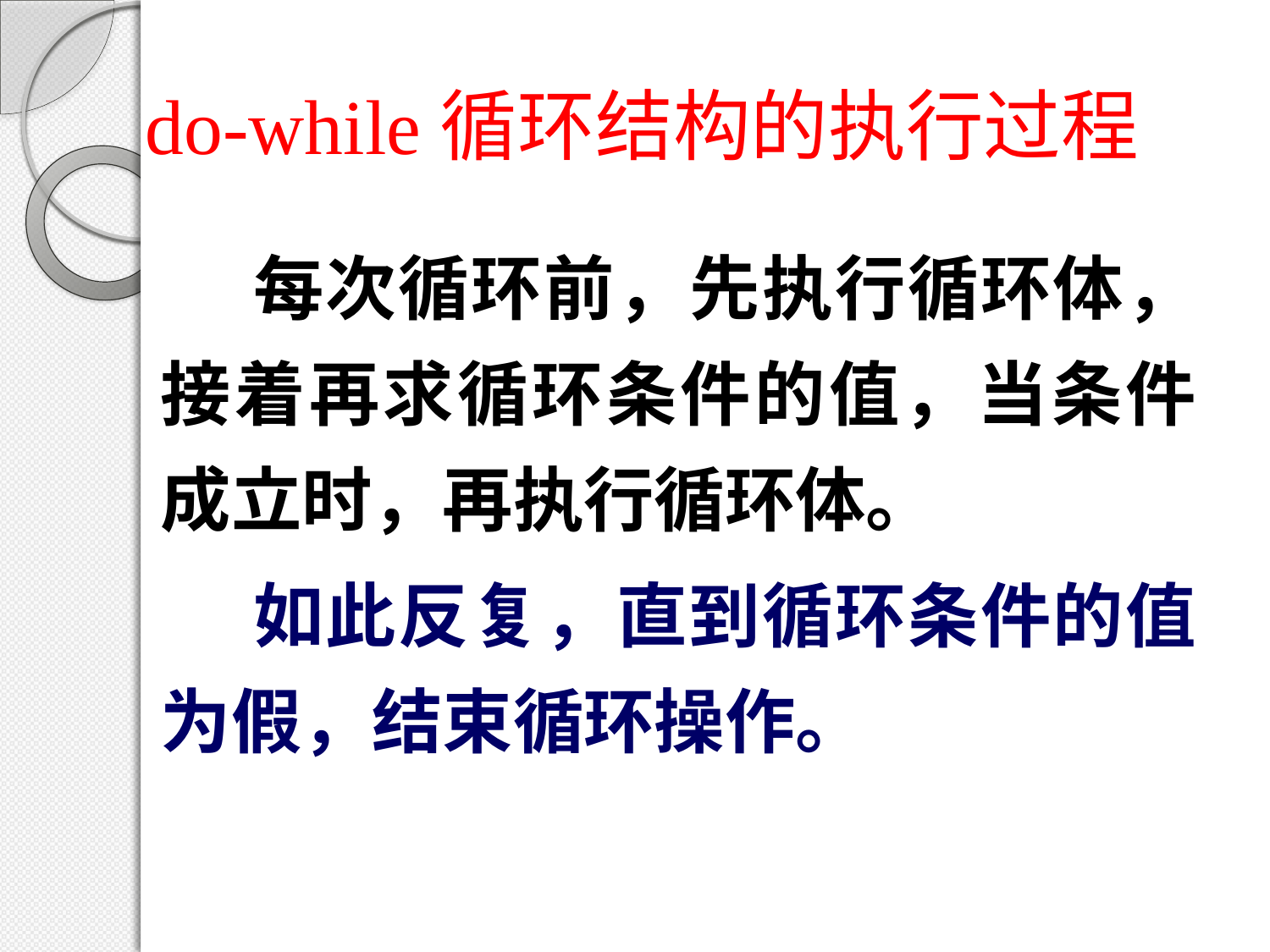

# do-while循环结构的执行过程
    每次循环前，先执行循环体，接着再求循环条件的值，当条件成立时，再执行循环体。
    如此反复，直到循环条件的值为假，结束循环操作。

34